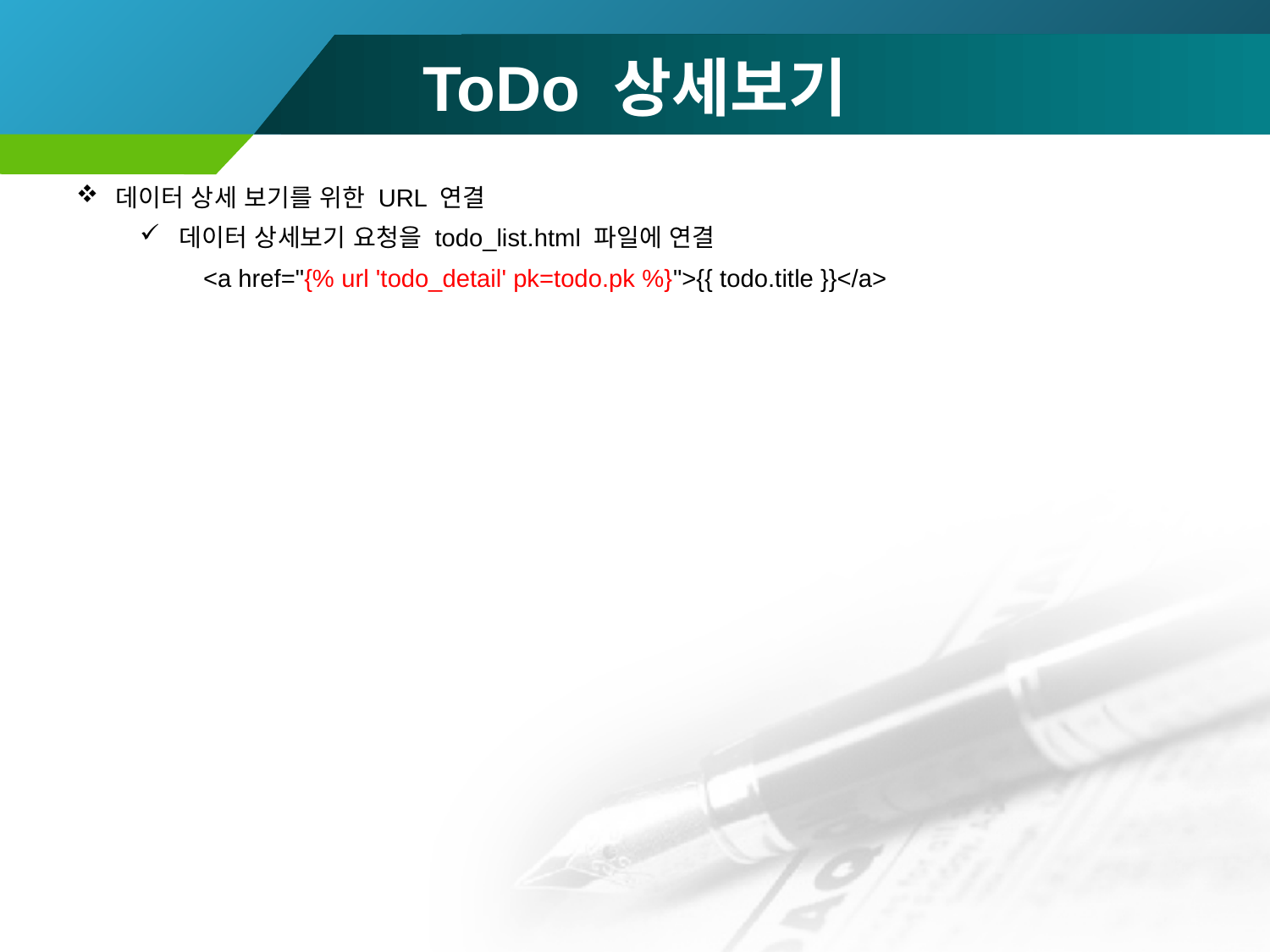

# ToDo 상세보기
데이터 상세 보기를 위한 URL 연결
데이터 상세보기 요청을 todo_list.html 파일에 연결
<a href="{% url 'todo_detail' pk=todo.pk %}">{{ todo.title }}</a>